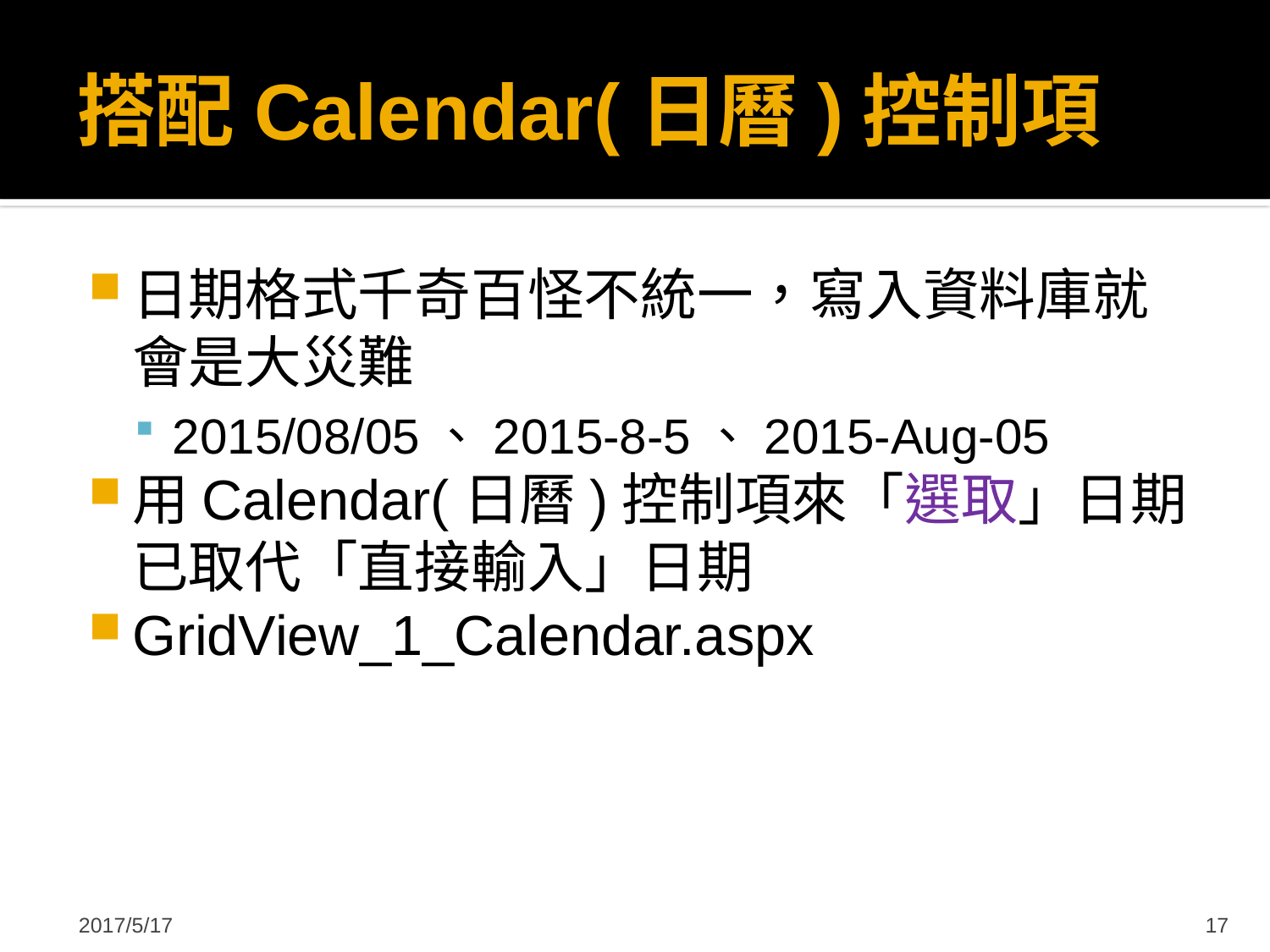

# 搭配Calendar(日曆)控制項
日期格式千奇百怪不統一，寫入資料庫就會是大災難
2015/08/05、2015-8-5、2015-Aug-05
用Calendar(日曆)控制項來「選取」日期已取代「直接輸入」日期
GridView_1_Calendar.aspx
2017/5/17
17